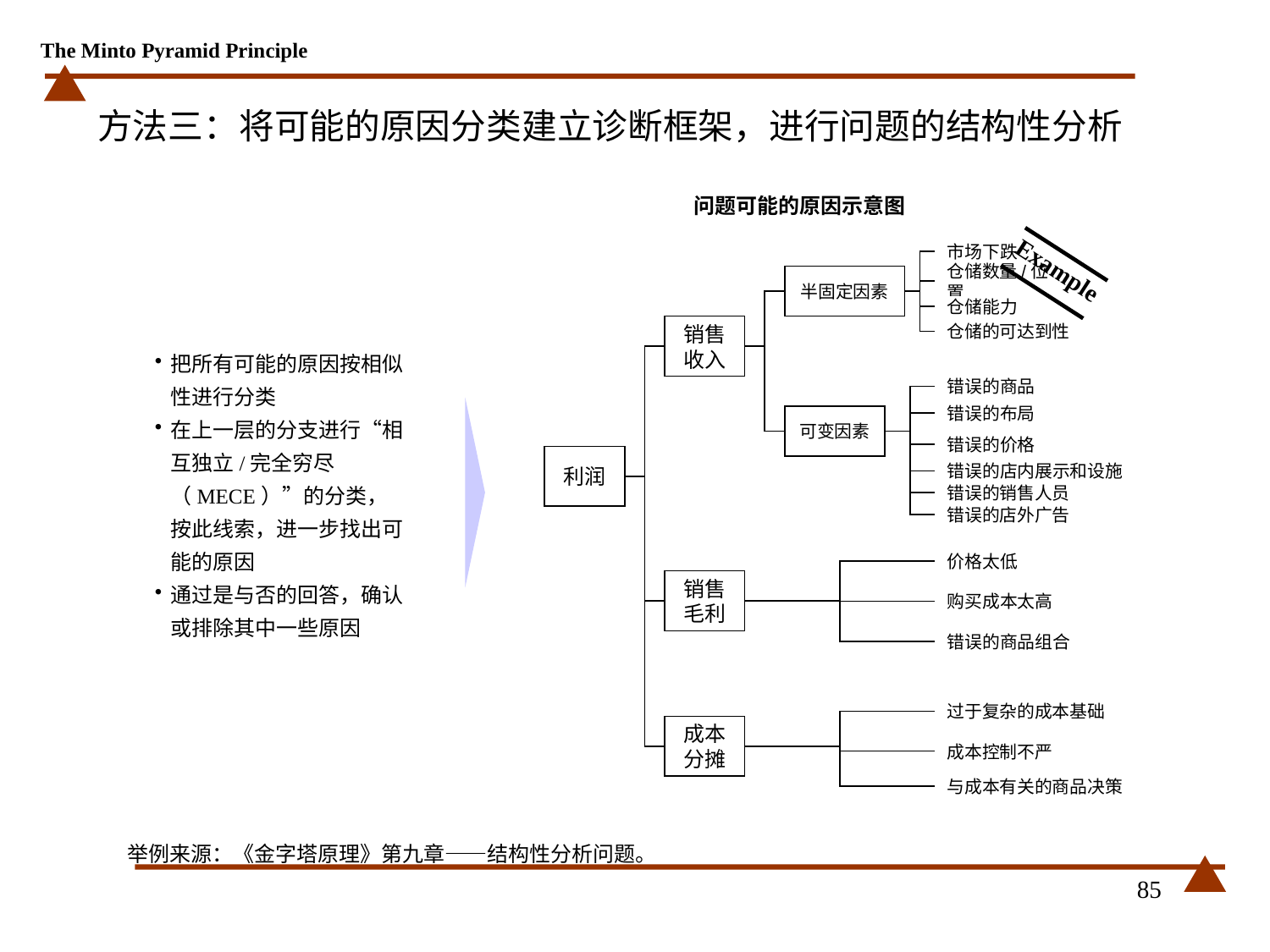

# 方法三：将可能的原因分类建立诊断框架，进行问题的结构性分析
问题可能的原因示意图
市场下跌
半固定因素
仓储数量/位置
仓储能力
销售收入
仓储的可达到性
错误的商品
错误的布局
可变因素
错误的价格
利润
错误的店内展示和设施
错误的销售人员
错误的店外广告
价格太低
销售毛利
购买成本太高
错误的商品组合
过于复杂的成本基础
成本分摊
成本控制不严
与成本有关的商品决策
Example

把所有可能的原因按相似性进行分类
在上一层的分支进行“相互独立/完全穷尽（MECE）”的分类，按此线索，进一步找出可能的原因
通过是与否的回答，确认或排除其中一些原因

举例来源：《金字塔原理》第九章——结构性分析问题。
85